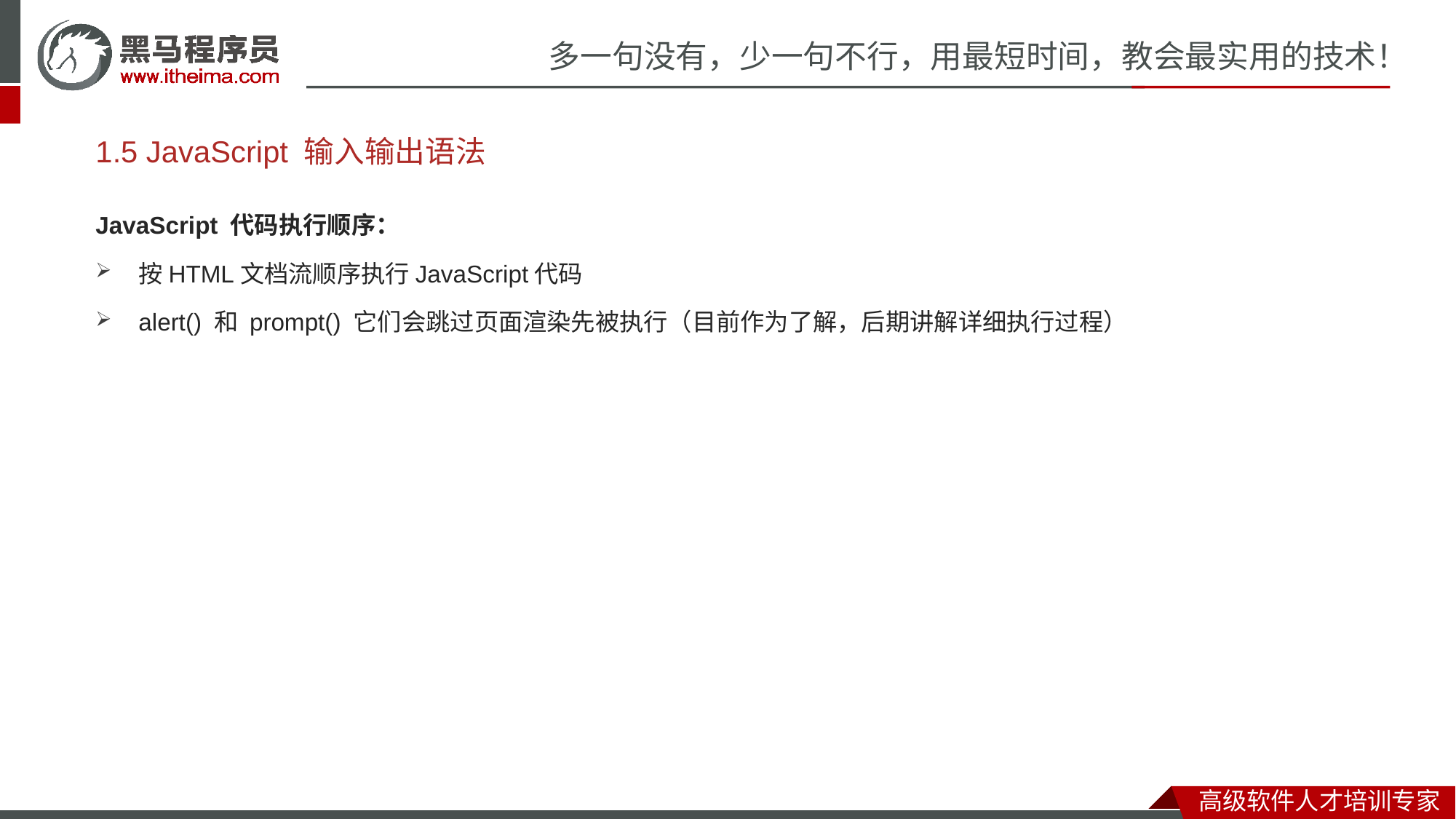

# 1.5 JavaScript 输入输出语法
JavaScript 代码执行顺序：
按HTML文档流顺序执行JavaScript代码
alert() 和 prompt() 它们会跳过页面渲染先被执行（目前作为了解，后期讲解详细执行过程）